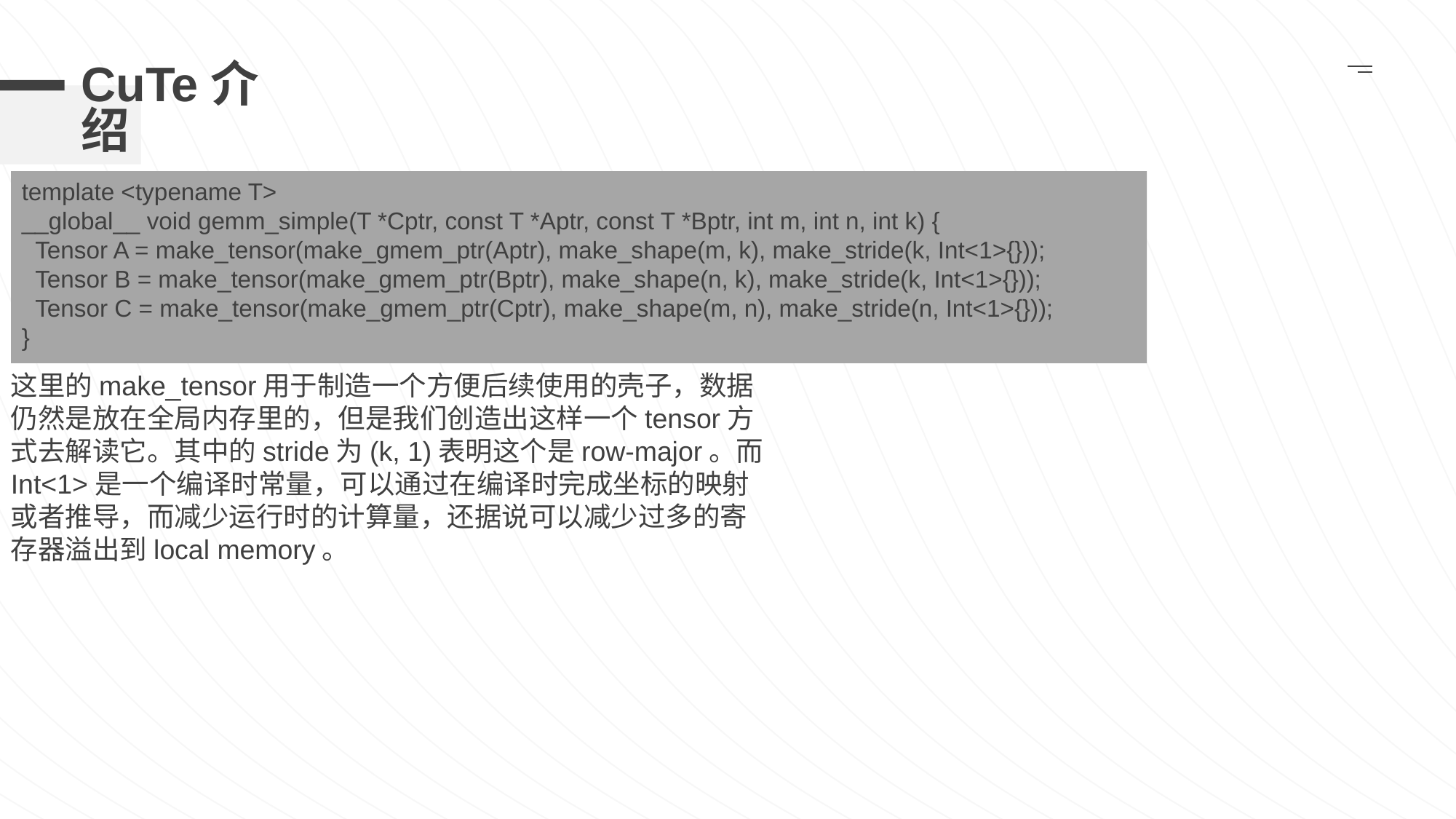

# CuTe介绍
template <typename T>
__global__ void gemm_simple(T *Cptr, const T *Aptr, const T *Bptr, int m, int n, int k) {
  Tensor A = make_tensor(make_gmem_ptr(Aptr), make_shape(m, k), make_stride(k, Int<1>{}));
  Tensor B = make_tensor(make_gmem_ptr(Bptr), make_shape(n, k), make_stride(k, Int<1>{}));
  Tensor C = make_tensor(make_gmem_ptr(Cptr), make_shape(m, n), make_stride(n, Int<1>{}));
}
这里的make_tensor用于制造一个方便后续使用的壳子，数据仍然是放在全局内存里的，但是我们创造出这样一个tensor方式去解读它。其中的stride为(k, 1)表明这个是row-major。而Int<1>是一个编译时常量，可以通过在编译时完成坐标的映射或者推导，而减少运行时的计算量，还据说可以减少过多的寄存器溢出到local memory。